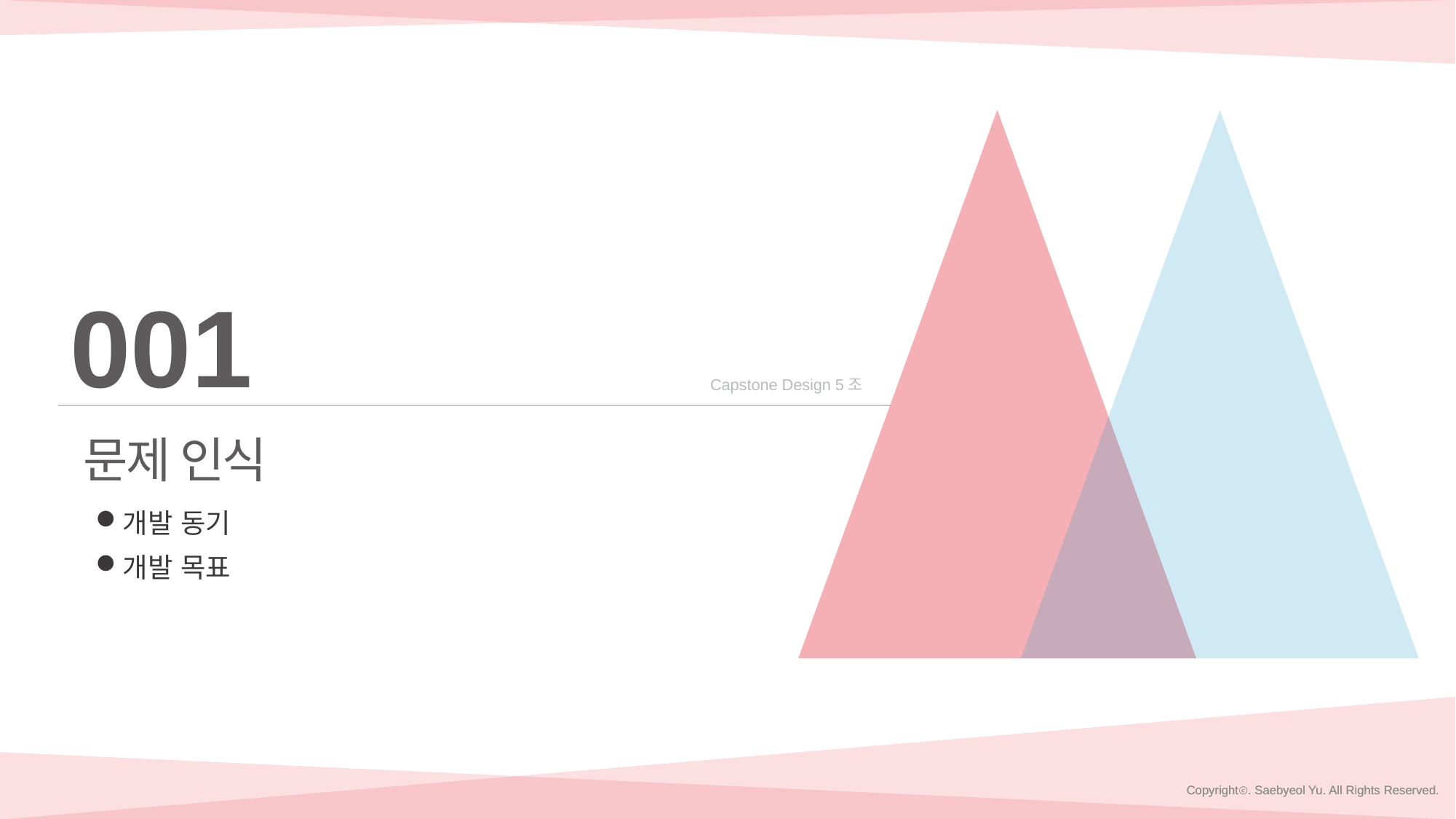

001
Capstone Design 5조
문제 인식
개발 동기
개발 목표
Copyrightⓒ. Saebyeol Yu. All Rights Reserved.